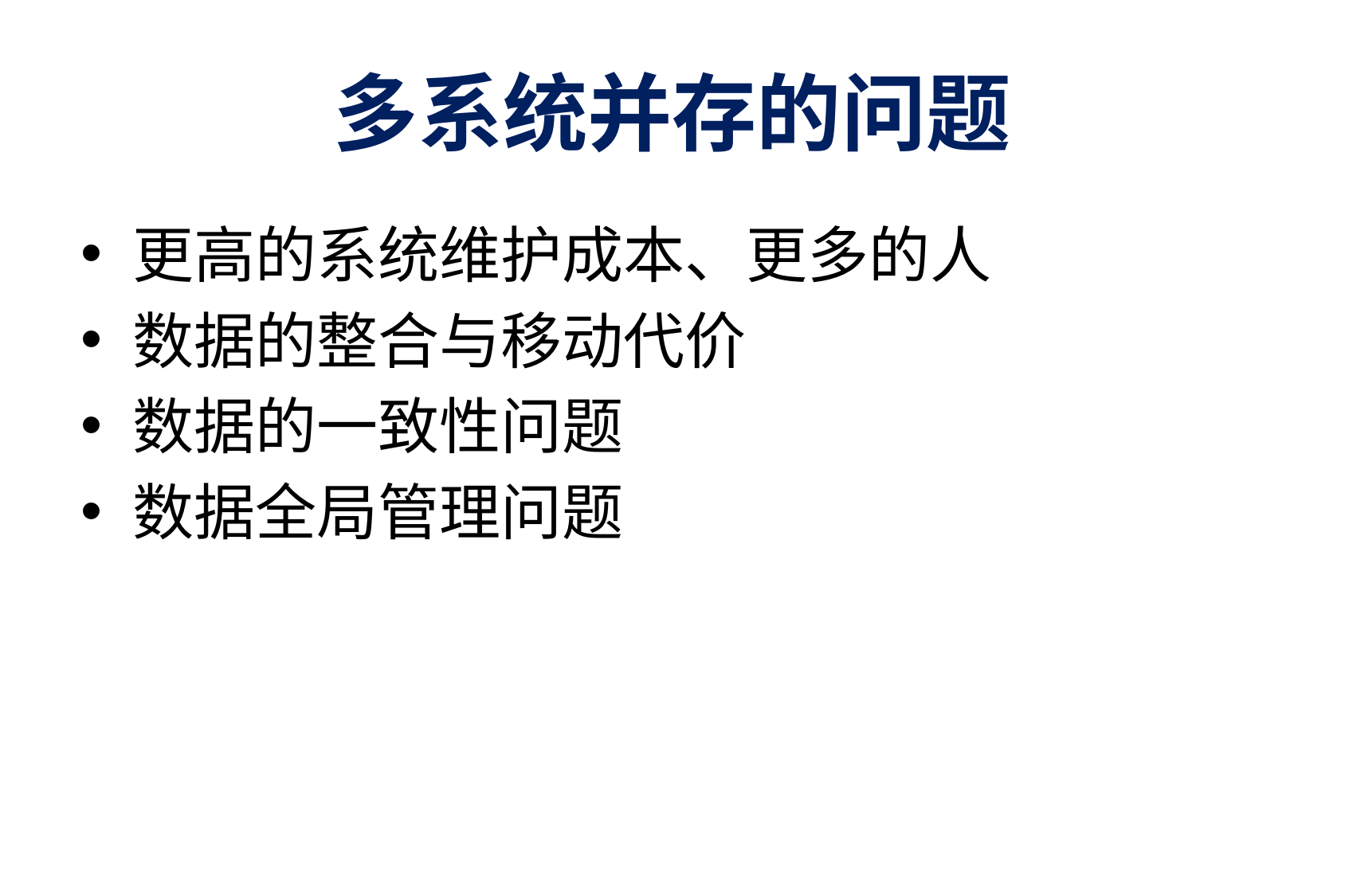

# 多系统并存的问题
更高的系统维护成本、更多的人
数据的整合与移动代价
数据的一致性问题
数据全局管理问题